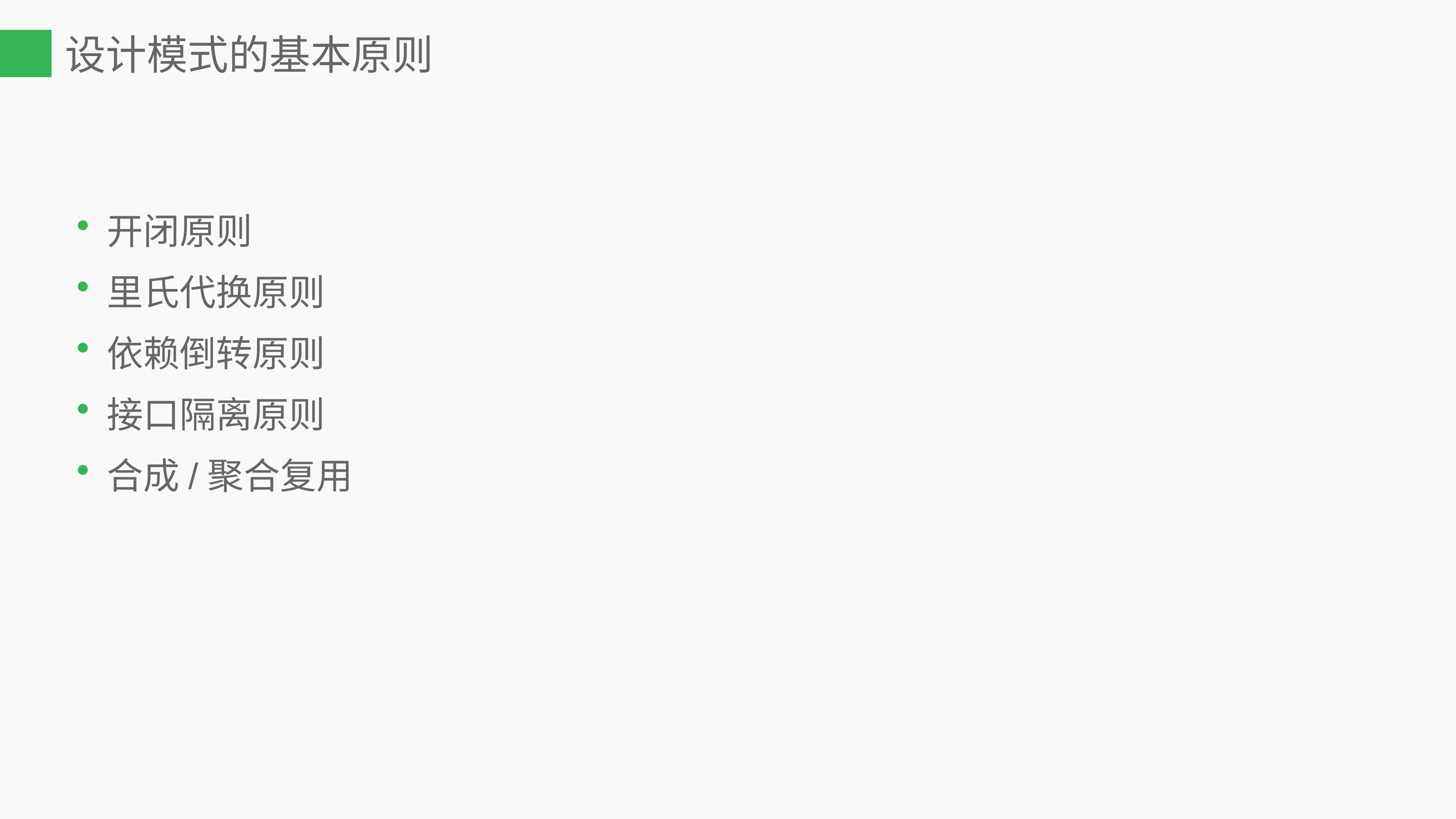

设计模式的基本原则

开闭原则
里氏代换原则
依赖倒转原则
接口隔离原则
合成/聚合复用